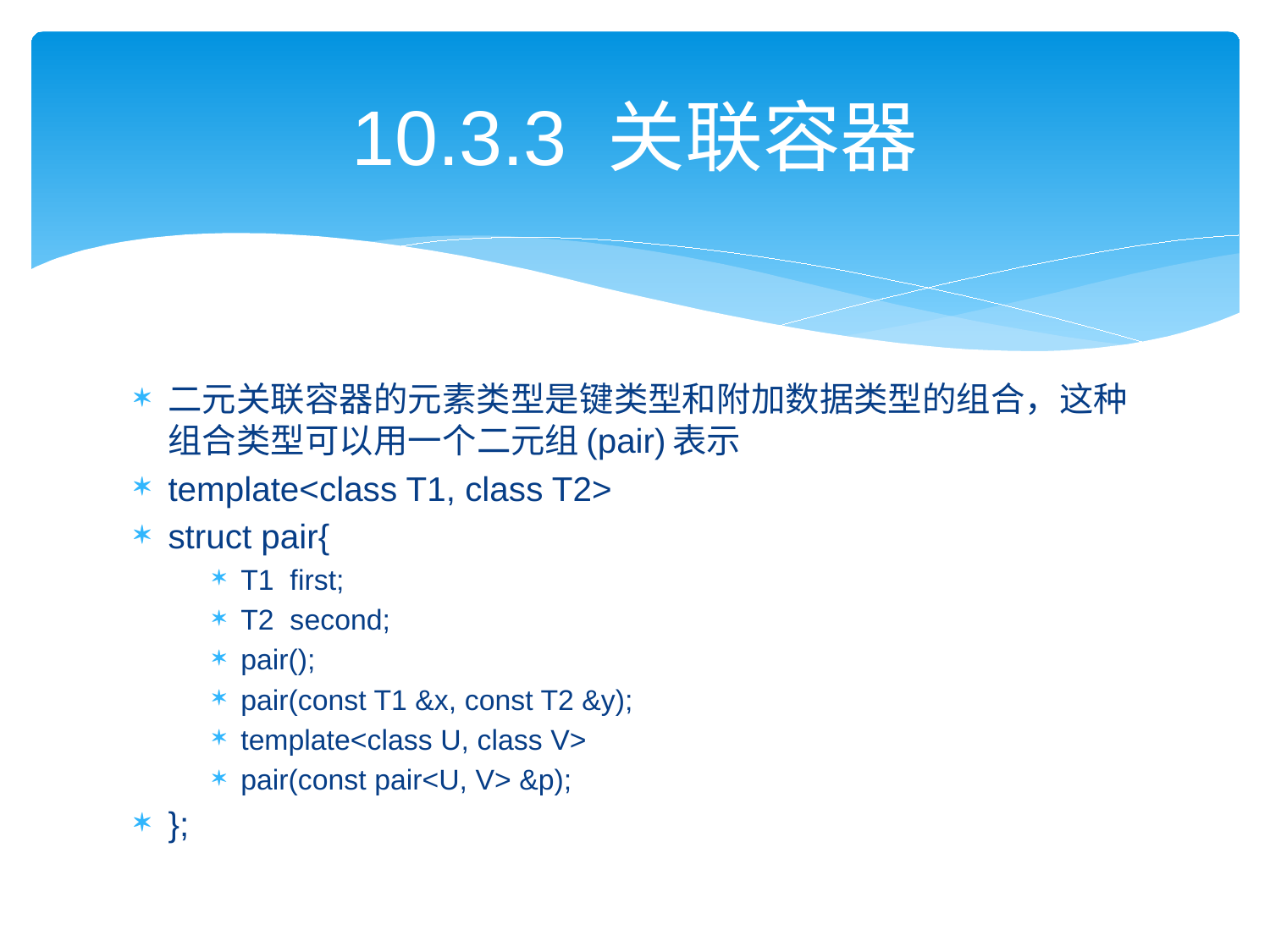

# 10.3.3 关联容器
二元关联容器的元素类型是键类型和附加数据类型的组合，这种组合类型可以用一个二元组(pair)表示
template<class T1, class T2>
struct pair{
T1  first;
T2  second;
pair();
pair(const T1 &x, const T2 &y);
template<class U, class V>
pair(const pair<U, V> &p);
};